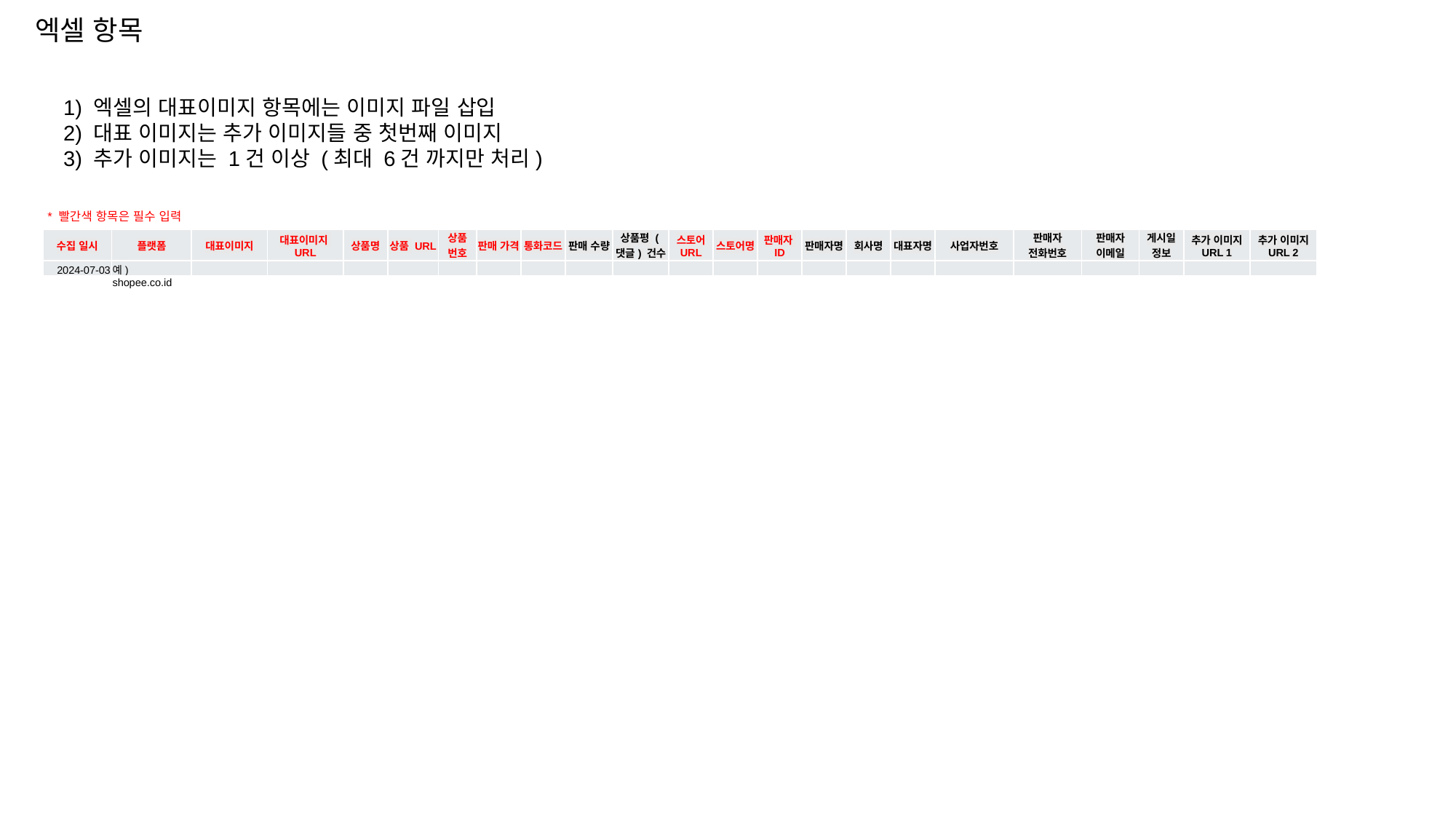

엑셀 항목
1) 엑셀의 대표이미지 항목에는 이미지 파일 삽입
2) 대표 이미지는 추가 이미지들 중 첫번째 이미지
3) 추가 이미지는 1건 이상 (최대 6건 까지만 처리)
* 빨간색 항목은 필수 입력
| 수집 일시 | 플랫폼 | 대표이미지 | 대표이미지 URL | 상품명 | 상품 URL | 상품 번호 | 판매 가격 | 통화코드 | 판매 수량 | 상품평 (댓글) 건수 | 스토어 URL | 스토어명 | 판매자 ID | 판매자명 | 회사명 | 대표자명 | 사업자번호 | 판매자 전화번호 | 판매자 이메일 | 게시일 정보 | 추가 이미지 URL 1 | 추가 이미지 URL 2 |
| --- | --- | --- | --- | --- | --- | --- | --- | --- | --- | --- | --- | --- | --- | --- | --- | --- | --- | --- | --- | --- | --- | --- |
| 2024-07-03 | 예) shopee.co.id |  |  |  |  |  |  |  |  |  |  |  |  |  |  |  |  |  |  |  |  |  |